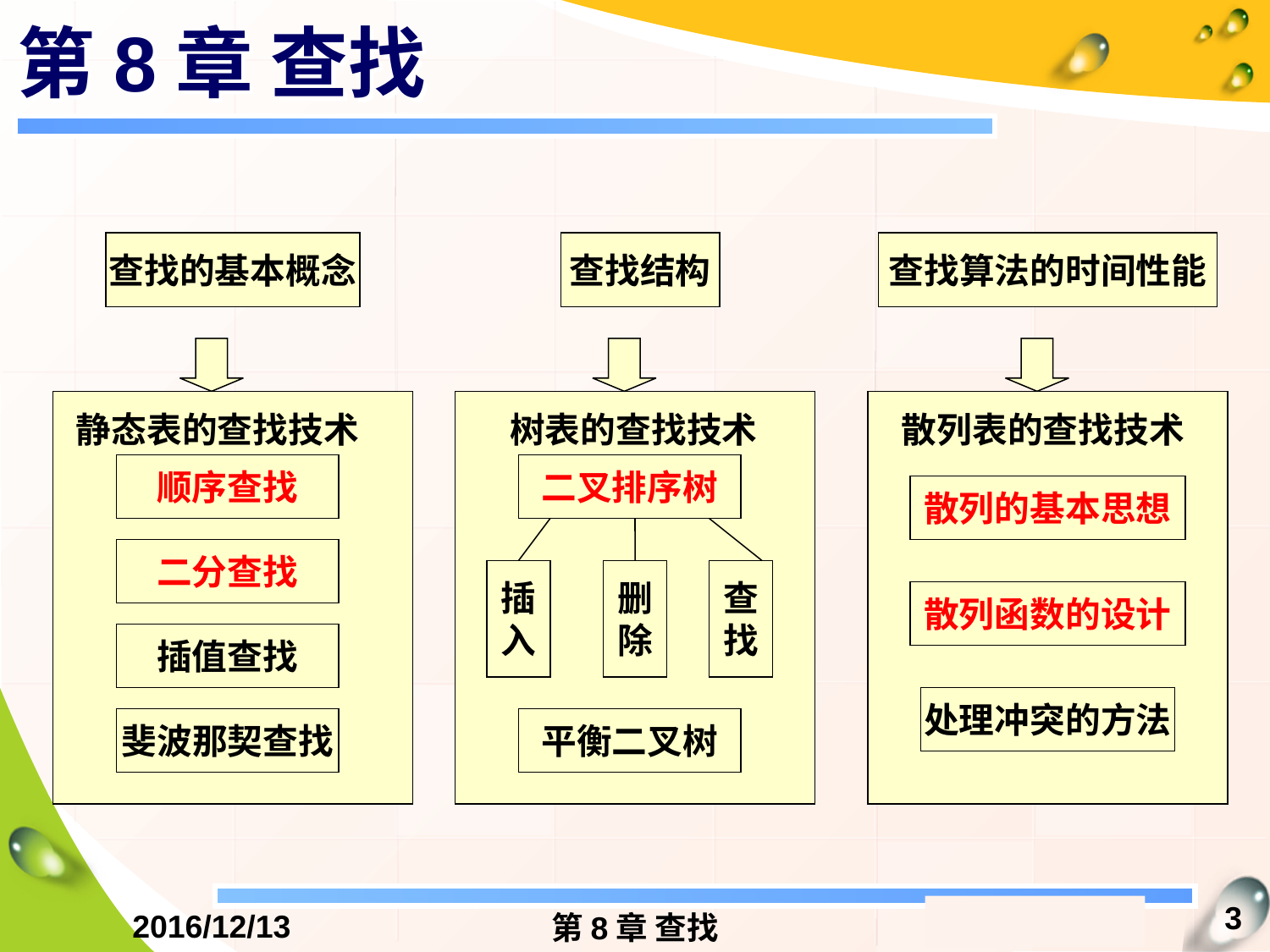

# 第8章 查找
查找的基本概念
查找结构
查找算法的时间性能

静态表的查找技术
树表的查找技术
散列表的查找技术
顺序查找
二叉排序树
散列的基本思想

二分查找
插
入
删
除
查
找
散列函数的设计
插值查找
处理冲突的方法
斐波那契查找
平衡二叉树
3
2016/12/13
第8章 查找